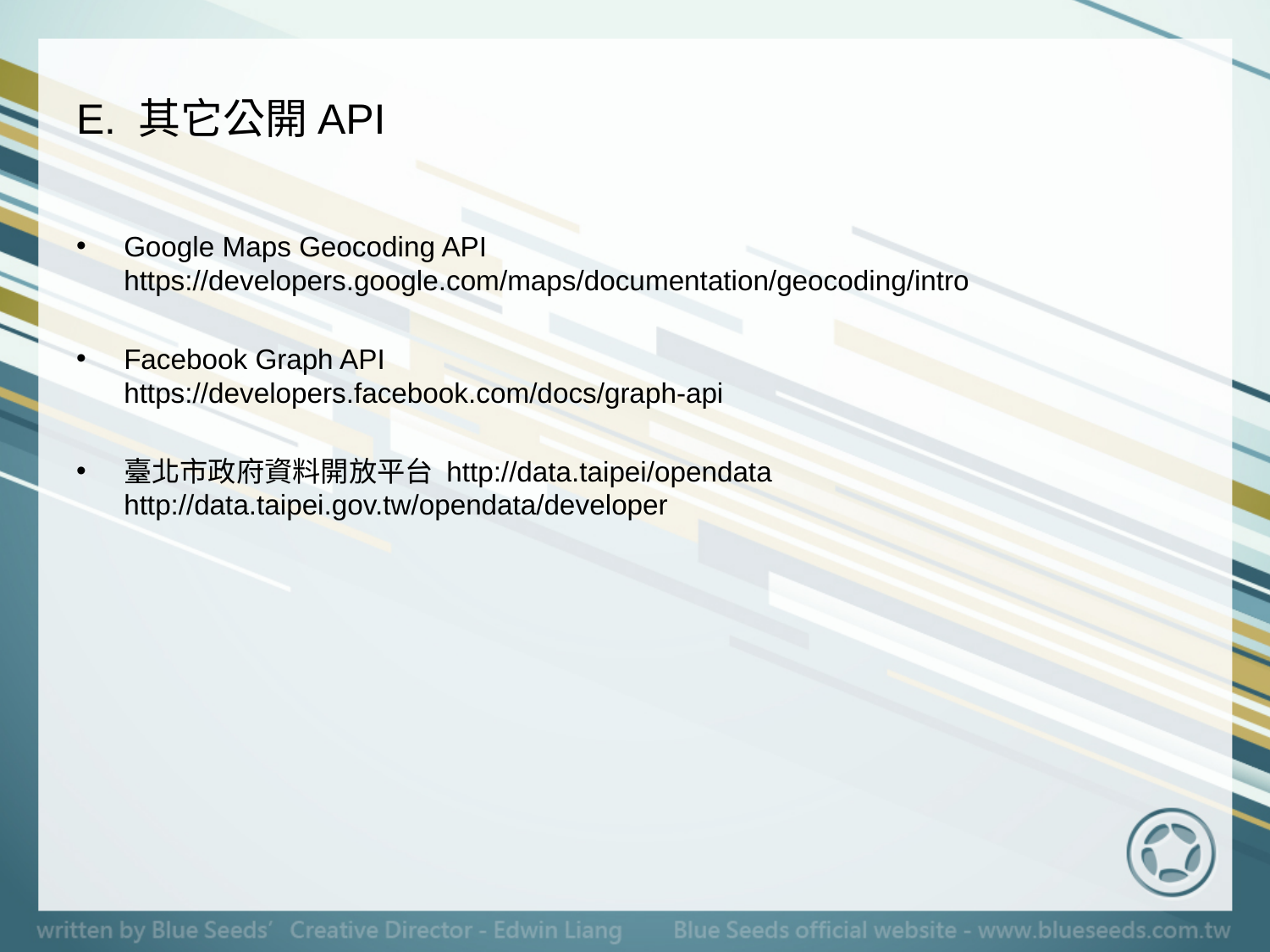

# E. 其它公開API
Google Maps Geocoding API
https://developers.google.com/maps/documentation/geocoding/intro

Facebook Graph API
https://developers.facebook.com/docs/graph-api

臺北市政府資料開放平台 http://data.taipei/opendata
http://data.taipei.gov.tw/opendata/developer